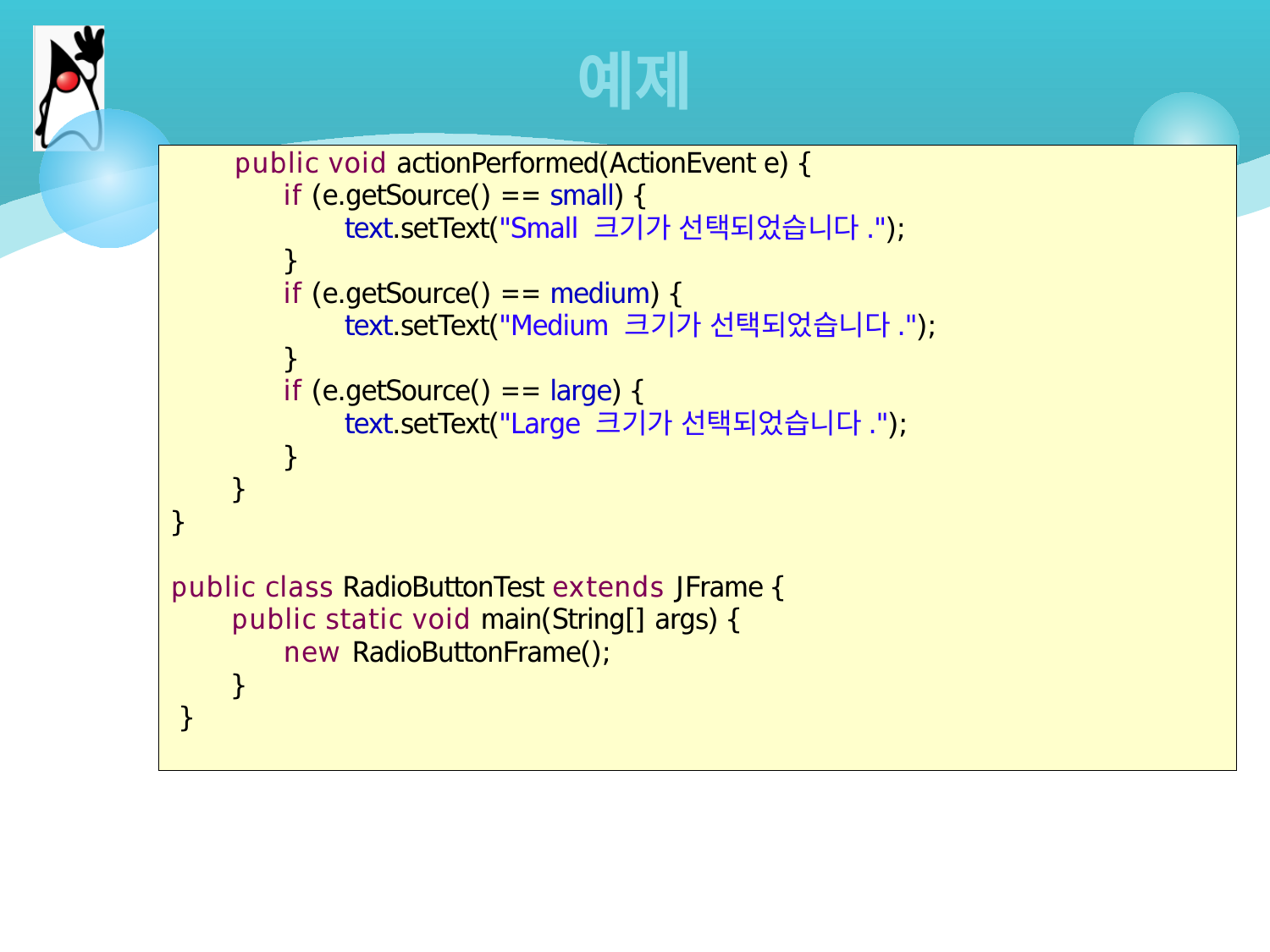

# 예제
public void actionPerformed(ActionEvent e) {
             if (e.getSource() == small) {
                    text.setText("Small 크기가 선택되었습니다.");
             }
             if (e.getSource() == medium) {
                    text.setText("Medium 크기가 선택되었습니다.");
             }
             if (e.getSource() == large) {
                    text.setText("Large 크기가 선택되었습니다.");
             }
       }
}

public class RadioButtonTest extends JFrame {
       public static void main(String[] args) {
             new RadioButtonFrame();
       }
 }